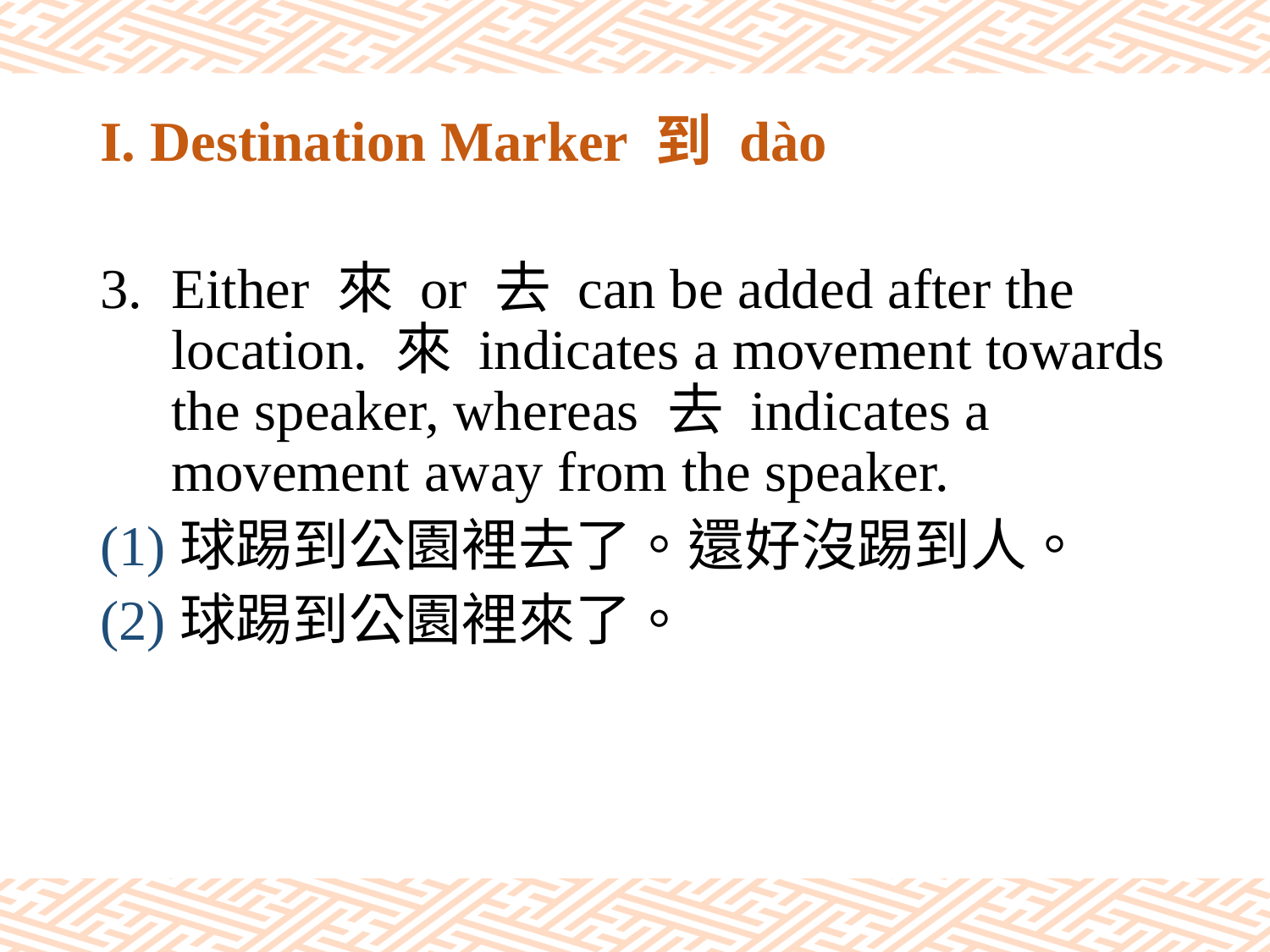

# I. Destination Marker 到 dào
Either 來 or 去 can be added after the location. 來 indicates a movement towards the speaker, whereas 去 indicates a movement away from the speaker.
(1)球踢到公園裡去了。還好沒踢到人。
(2)球踢到公園裡來了。